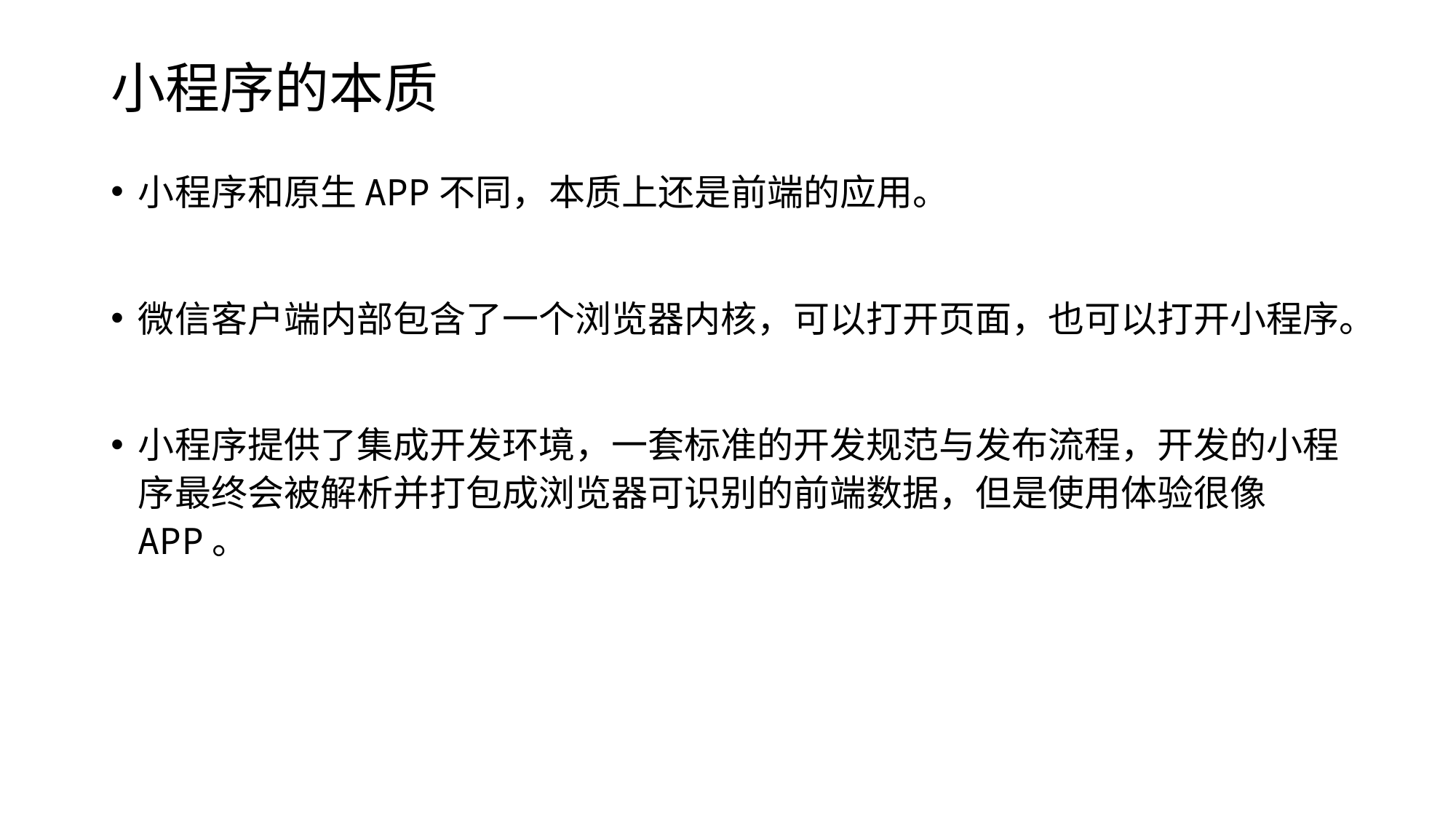

# 小程序的本质
小程序和原生APP不同，本质上还是前端的应用。

微信客户端内部包含了一个浏览器内核，可以打开页面，也可以打开小程序。

小程序提供了集成开发环境，一套标准的开发规范与发布流程，开发的小程序最终会被解析并打包成浏览器可识别的前端数据，但是使用体验很像APP。